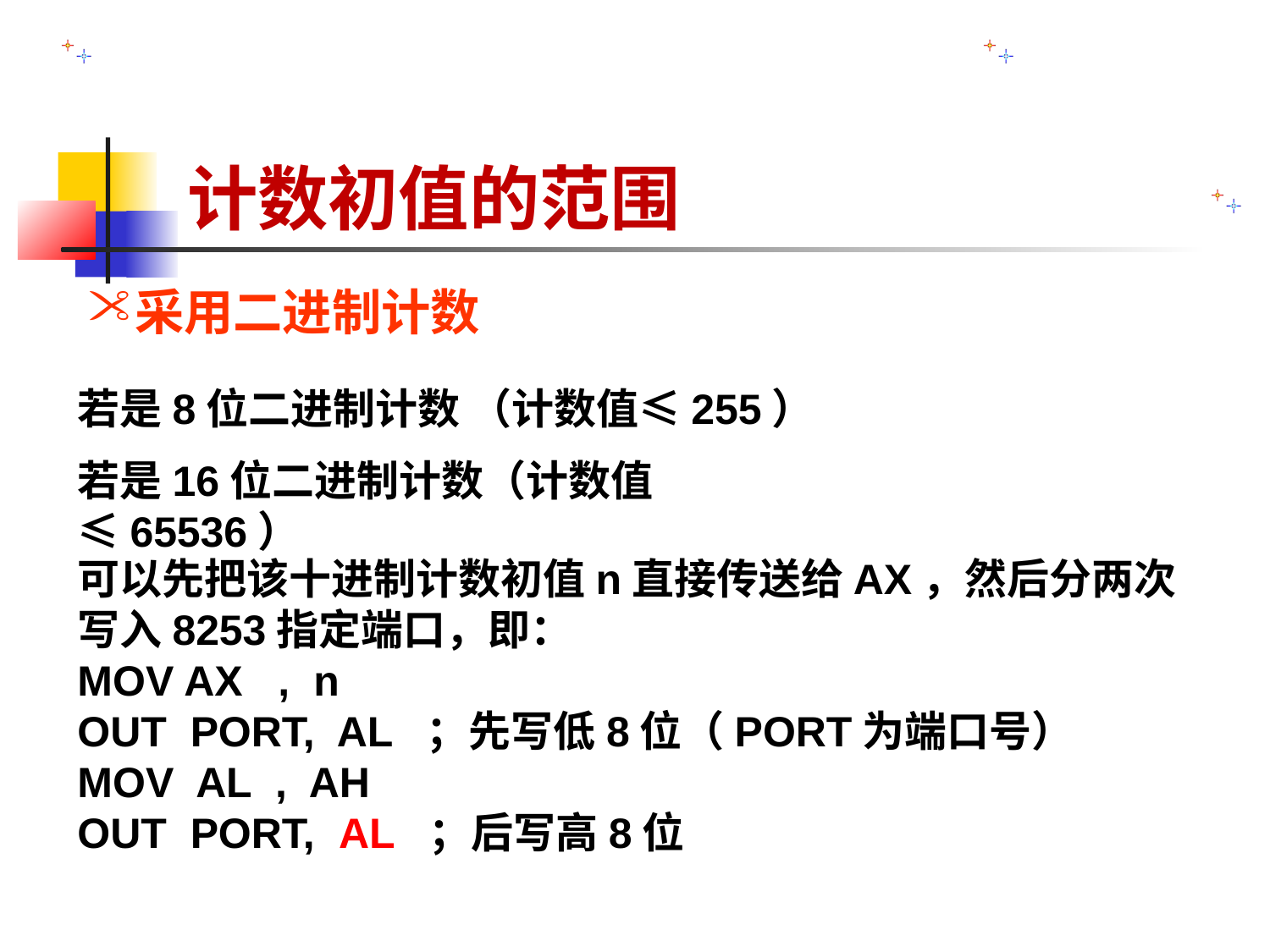

计数初值的范围
采用二进制计数
若是8位二进制计数 （计数值≤255）
若是16位二进制计数（计数值≤65536）
可以先把该十进制计数初值n直接传送给AX，然后分两次写入8253指定端口，即：
MOV AX   ,  n
OUT  PORT,  AL  ；先写低8位（PORT为端口号）
MOV  AL  ,  AH
OUT  PORT,  AL  ；后写高8位